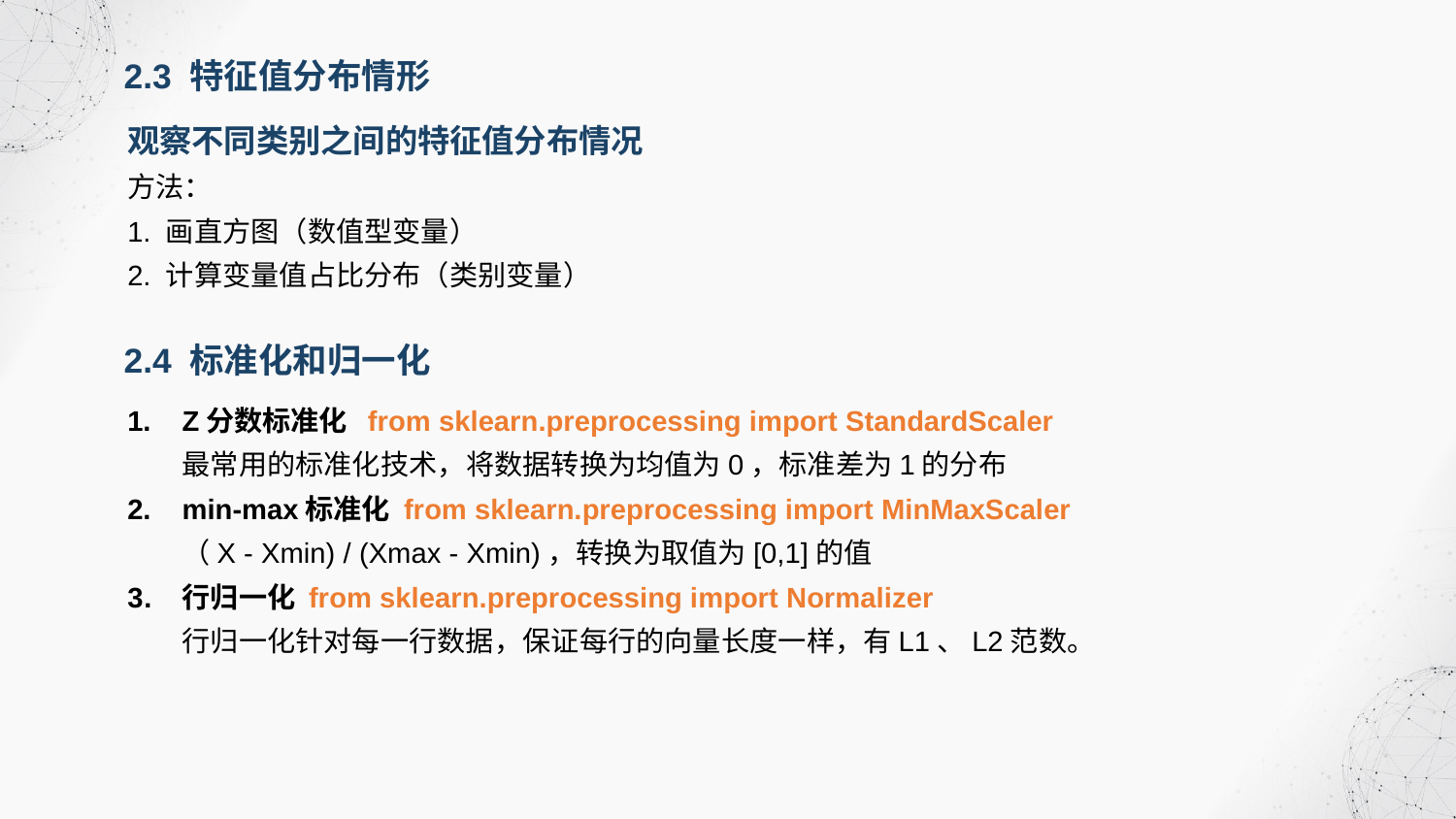

2.3 特征值分布情形
观察不同类别之间的特征值分布情况
方法：
1. 画直方图（数值型变量）
2. 计算变量值占比分布（类别变量）
2.4 标准化和归一化
Z分数标准化  from sklearn.preprocessing import StandardScaler
最常用的标准化技术，将数据转换为均值为0，标准差为1的分布
min-max标准化 from sklearn.preprocessing import MinMaxScaler
（X - Xmin) / (Xmax - Xmin)，转换为取值为[0,1]的值
行归一化 from sklearn.preprocessing import Normalizer
行归一化针对每一行数据，保证每行的向量长度一样，有L1、L2范数。